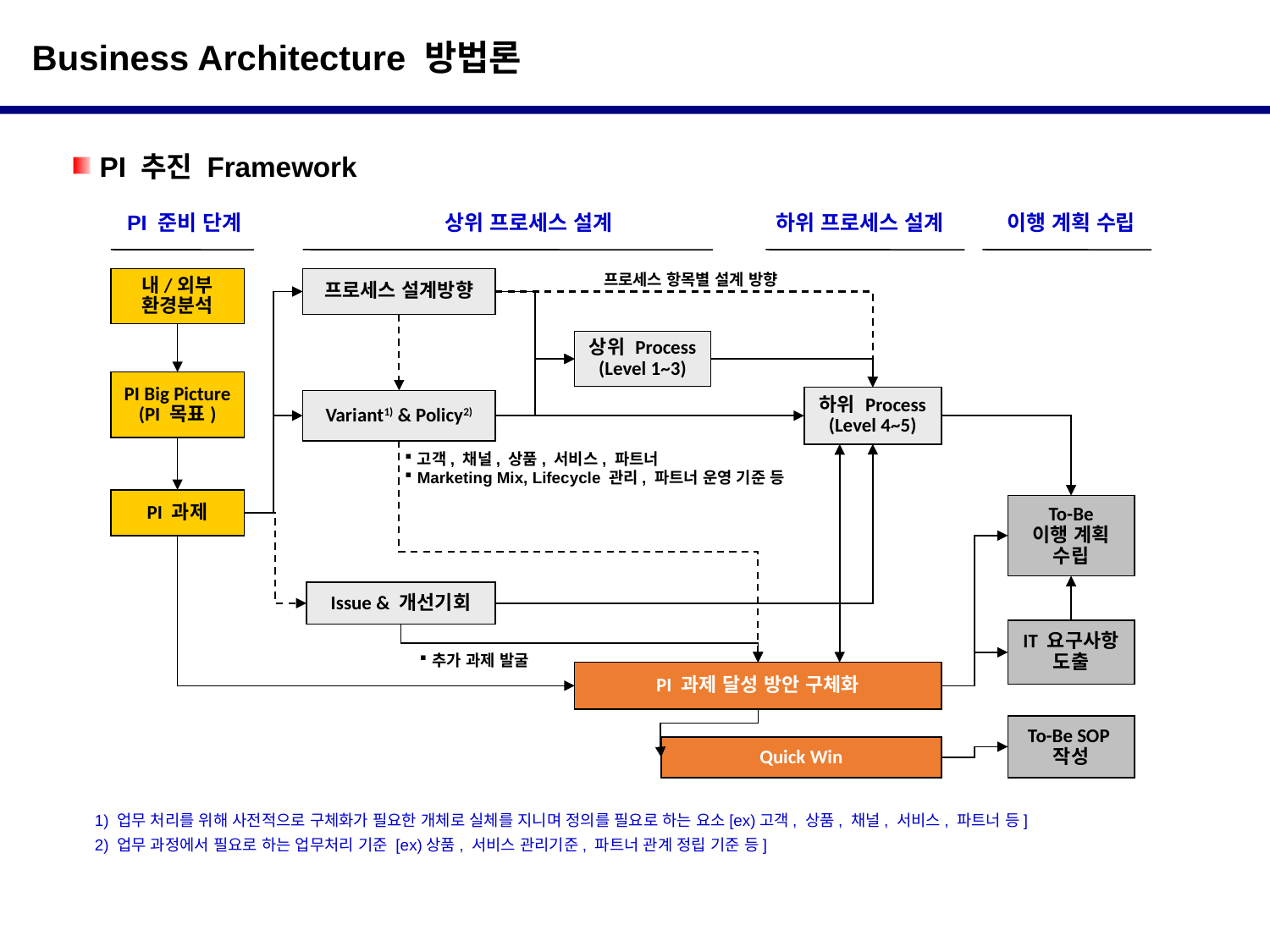

Business Architecture 방법론

 PI 추진 Framework
PI 준비 단계
상위 프로세스 설계
하위 프로세스 설계
이행 계획 수립

내/외부
환경분석
프로세스 설계방향
프로세스 항목별 설계 방향
상위 Process
(Level 1~3)
PI Big Picture
(PI 목표)
하위 Process
(Level 4~5)
Variant1) & Policy2)
고객, 채널, 상품, 서비스, 파트너
Marketing Mix, Lifecycle 관리, 파트너 운영 기준 등
PI 과제
To-Be
이행 계획
수립
Issue & 개선기회
IT 요구사항
도출
추가 과제 발굴
PI 과제 달성 방안 구체화
To-Be SOP
작성
Quick Win
업무 처리를 위해 사전적으로 구체화가 필요한 개체로 실체를 지니며 정의를 필요로 하는 요소[ex)고객, 상품, 채널, 서비스, 파트너 등]
업무 과정에서 필요로 하는 업무처리 기준 [ex)상품, 서비스 관리기준, 파트너 관계 정립 기준 등]